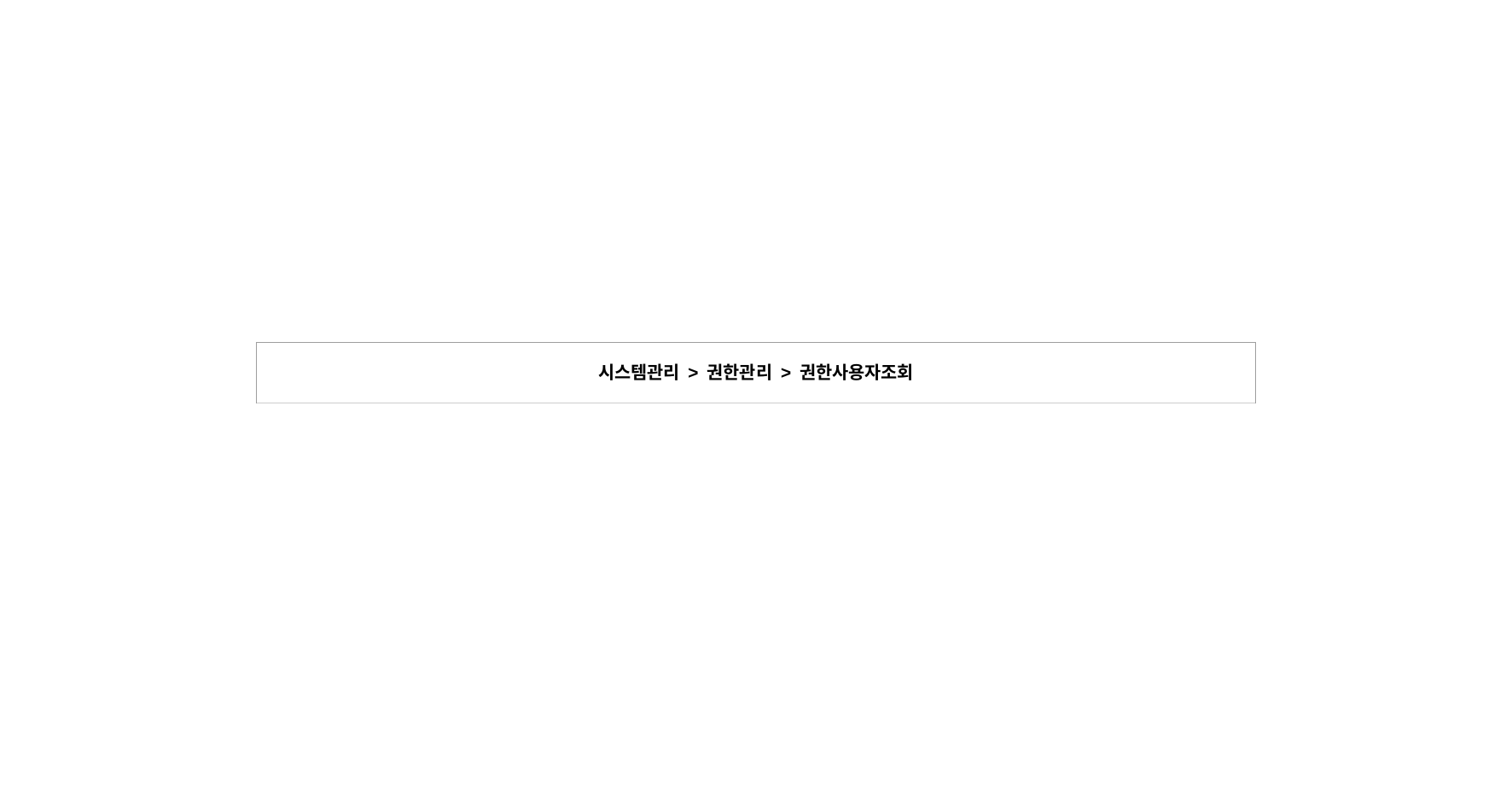

| 시스템관리 > 권한관리 > 권한사용자조회 |
| --- |